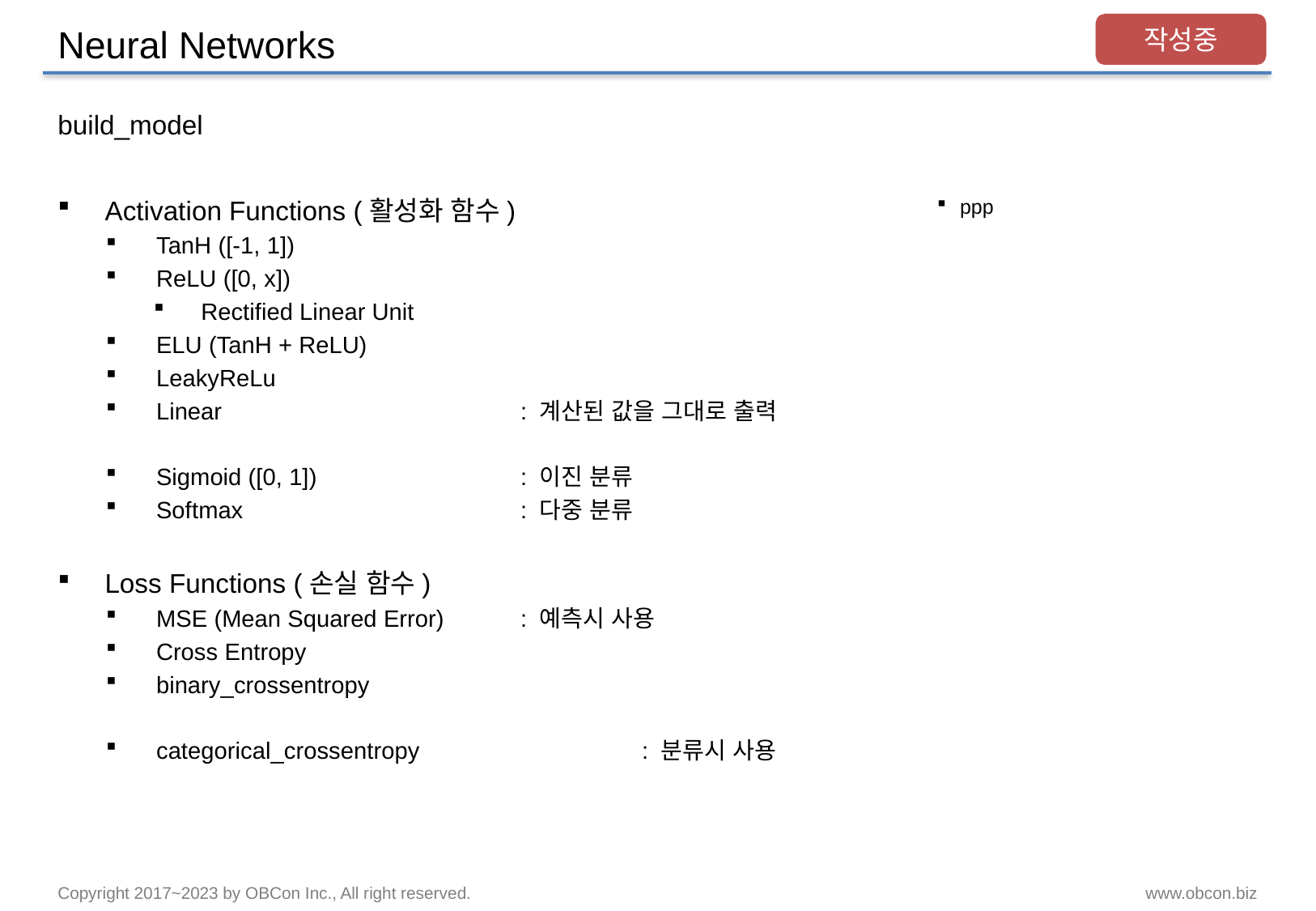

# Neural Networks
작성중
build_model
Activation Functions (활성화 함수)
TanH ([-1, 1])
ReLU ([0, x])
Rectified Linear Unit
ELU (TanH + ReLU)
LeakyReLu
Linear			: 계산된 값을 그대로 출력

Sigmoid ([0, 1])		: 이진 분류
Softmax			: 다중 분류

Loss Functions (손실 함수)
MSE (Mean Squared Error)	: 예측시 사용
Cross Entropy
binary_crossentropy

categorical_crossentropy		: 분류시 사용

ppp